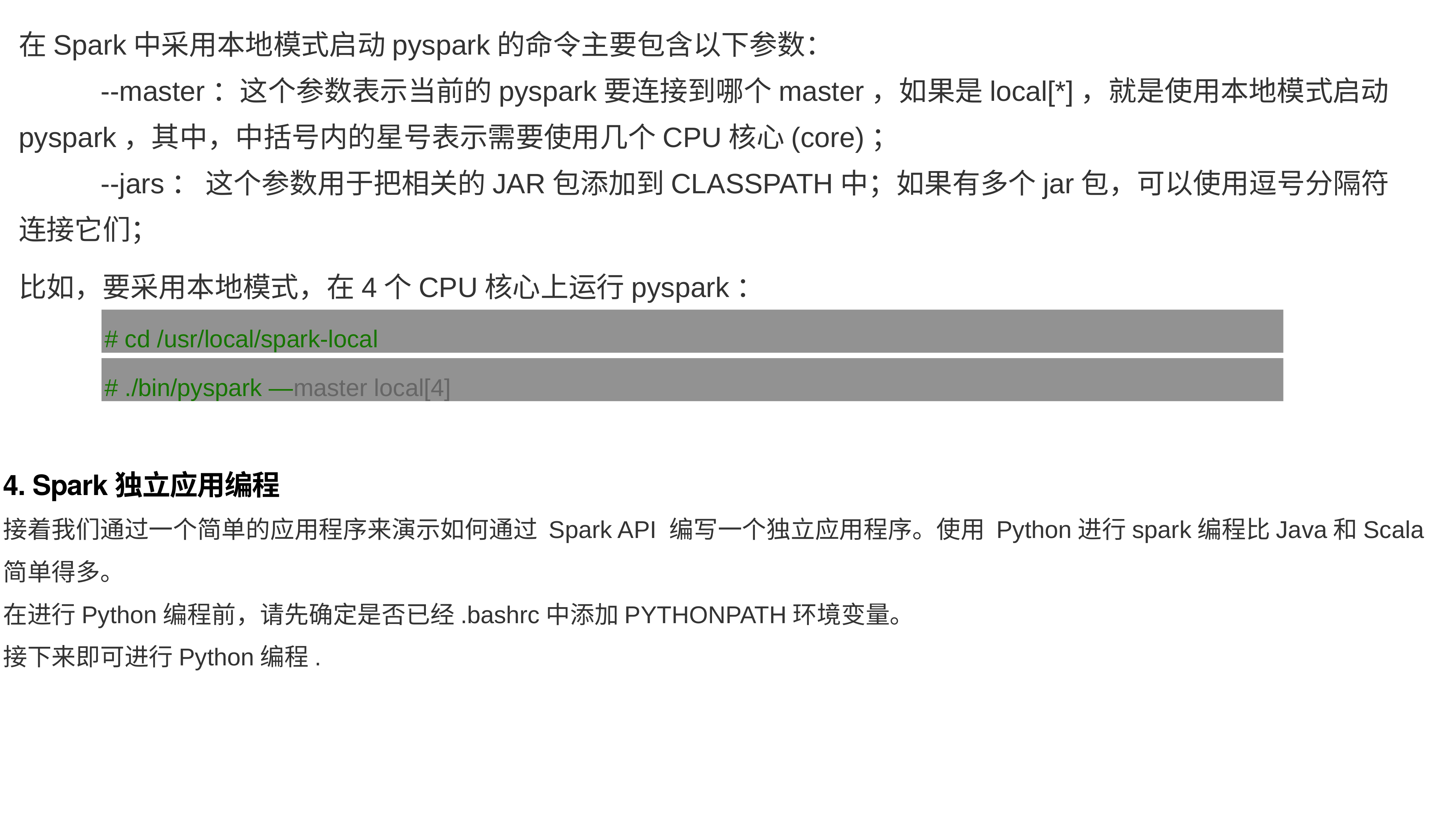

在Spark中采用本地模式启动pyspark的命令主要包含以下参数：
            --master：这个参数表示当前的pyspark要连接到哪个master，如果是local[*]，就是使用本地模式启动pyspark，其中，中括号内的星号表示需要使用几个CPU核心(core)；
            --jars： 这个参数用于把相关的JAR包添加到CLASSPATH中；如果有多个jar包，可以使用逗号分隔符连接它们；
比如，要采用本地模式，在4个CPU核心上运行pyspark：

# cd /usr/local/spark-local

# ./bin/pyspark —master local[4]

4. Spark独立应用编程
接着我们通过一个简单的应用程序来演示如何通过 Spark API 编写一个独立应用程序。使用 Python进行spark编程比Java和Scala简单得多。
在进行Python编程前，请先确定是否已经.bashrc中添加PYTHONPATH环境变量。
接下来即可进行Python编程.